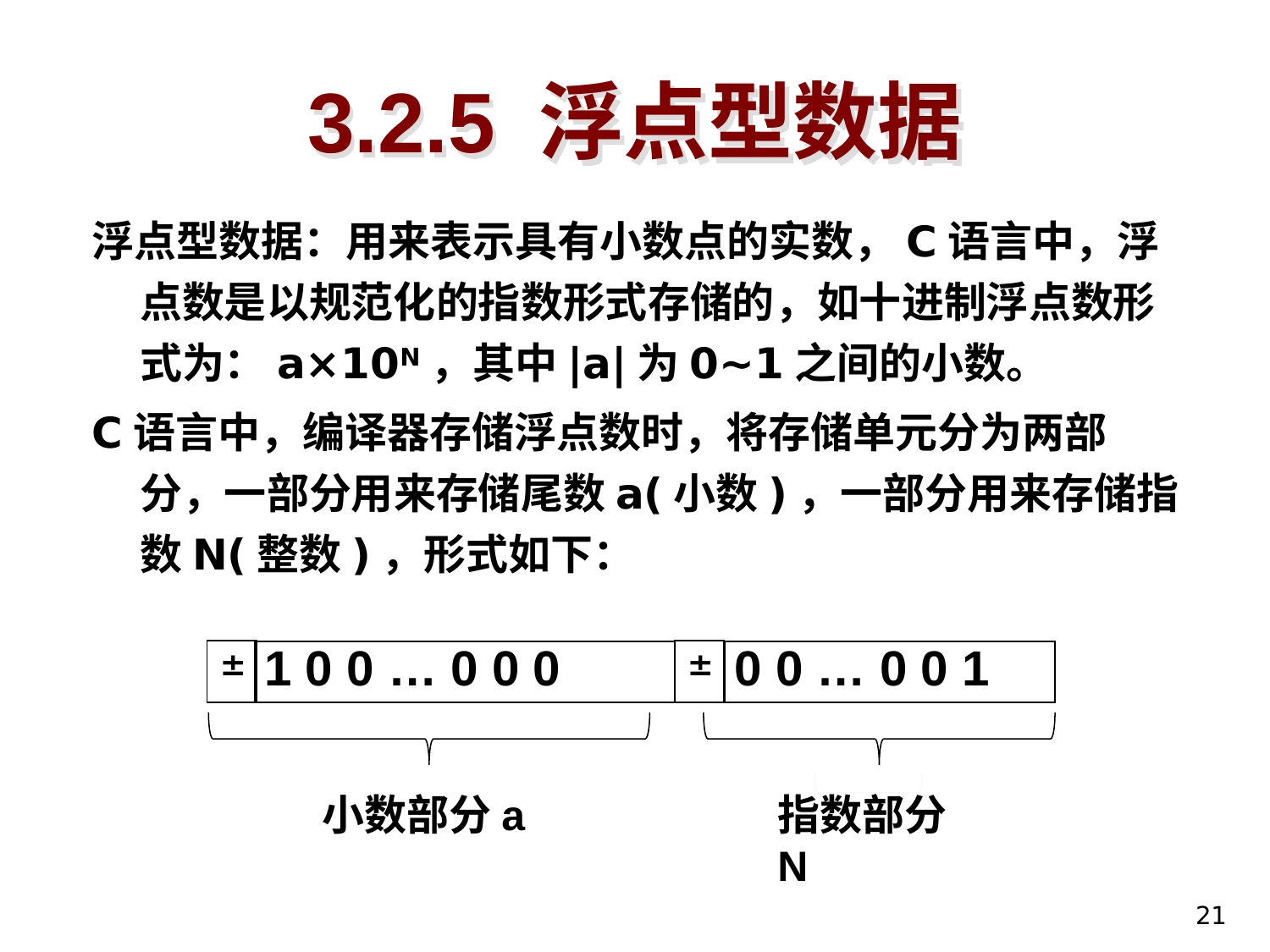

# 3.2.5 浮点型数据
浮点型数据：用来表示具有小数点的实数，C语言中，浮点数是以规范化的指数形式存储的，如十进制浮点数形式为：a×10N，其中|a|为0~1之间的小数。
C语言中，编译器存储浮点数时，将存储单元分为两部分，一部分用来存储尾数a(小数)，一部分用来存储指数N(整数)，形式如下：

| ± |
| --- |
| ± |
| --- |
| 1 0 0 … 0 0 0 |
| --- |
| 0 0 … 0 0 1 |
| --- |

小数部分a
指数部分N
21